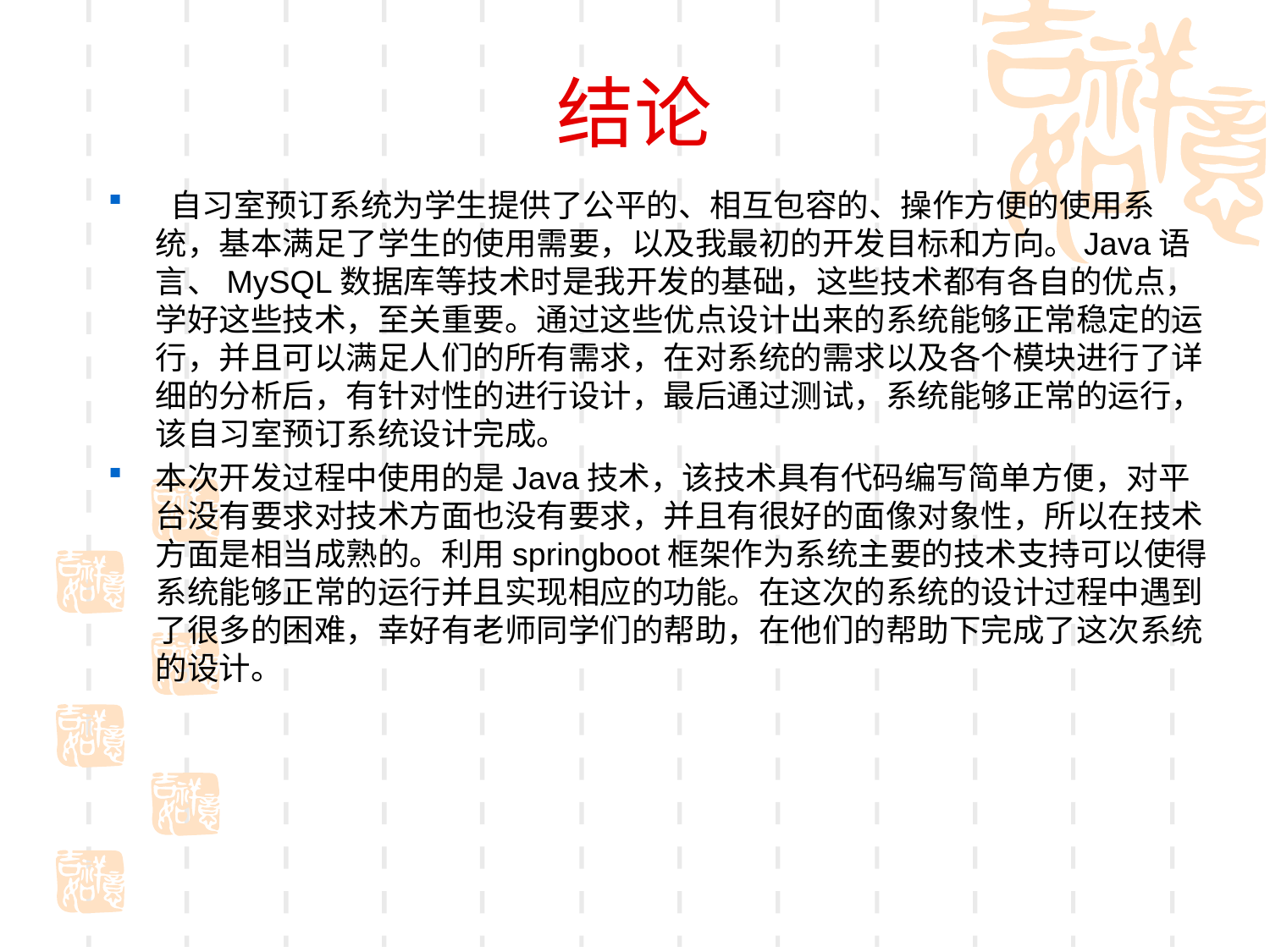

# 结论
 自习室预订系统为学生提供了公平的、相互包容的、操作方便的使用系统，基本满足了学生的使用需要，以及我最初的开发目标和方向。Java语言、MySQL数据库等技术时是我开发的基础，这些技术都有各自的优点，学好这些技术，至关重要。通过这些优点设计出来的系统能够正常稳定的运行，并且可以满足人们的所有需求，在对系统的需求以及各个模块进行了详细的分析后，有针对性的进行设计，最后通过测试，系统能够正常的运行，该自习室预订系统设计完成。
本次开发过程中使用的是Java技术，该技术具有代码编写简单方便，对平台没有要求对技术方面也没有要求，并且有很好的面像对象性，所以在技术方面是相当成熟的。利用springboot框架作为系统主要的技术支持可以使得系统能够正常的运行并且实现相应的功能。在这次的系统的设计过程中遇到了很多的困难，幸好有老师同学们的帮助，在他们的帮助下完成了这次系统的设计。